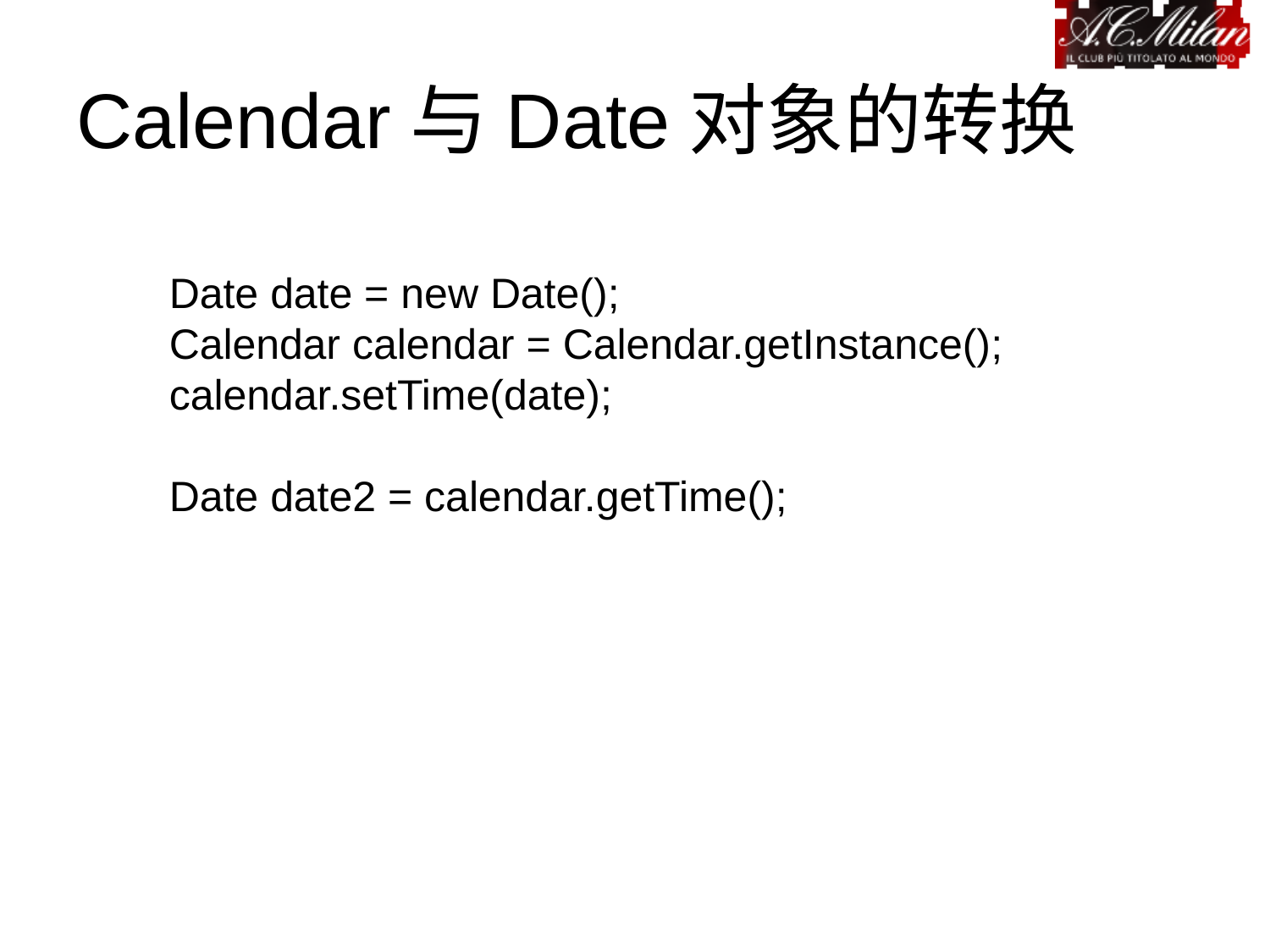

Calendar与Date对象的转换
Date date = new Date();
Calendar calendar = Calendar.getInstance();
calendar.setTime(date);

Date date2 = calendar.getTime();